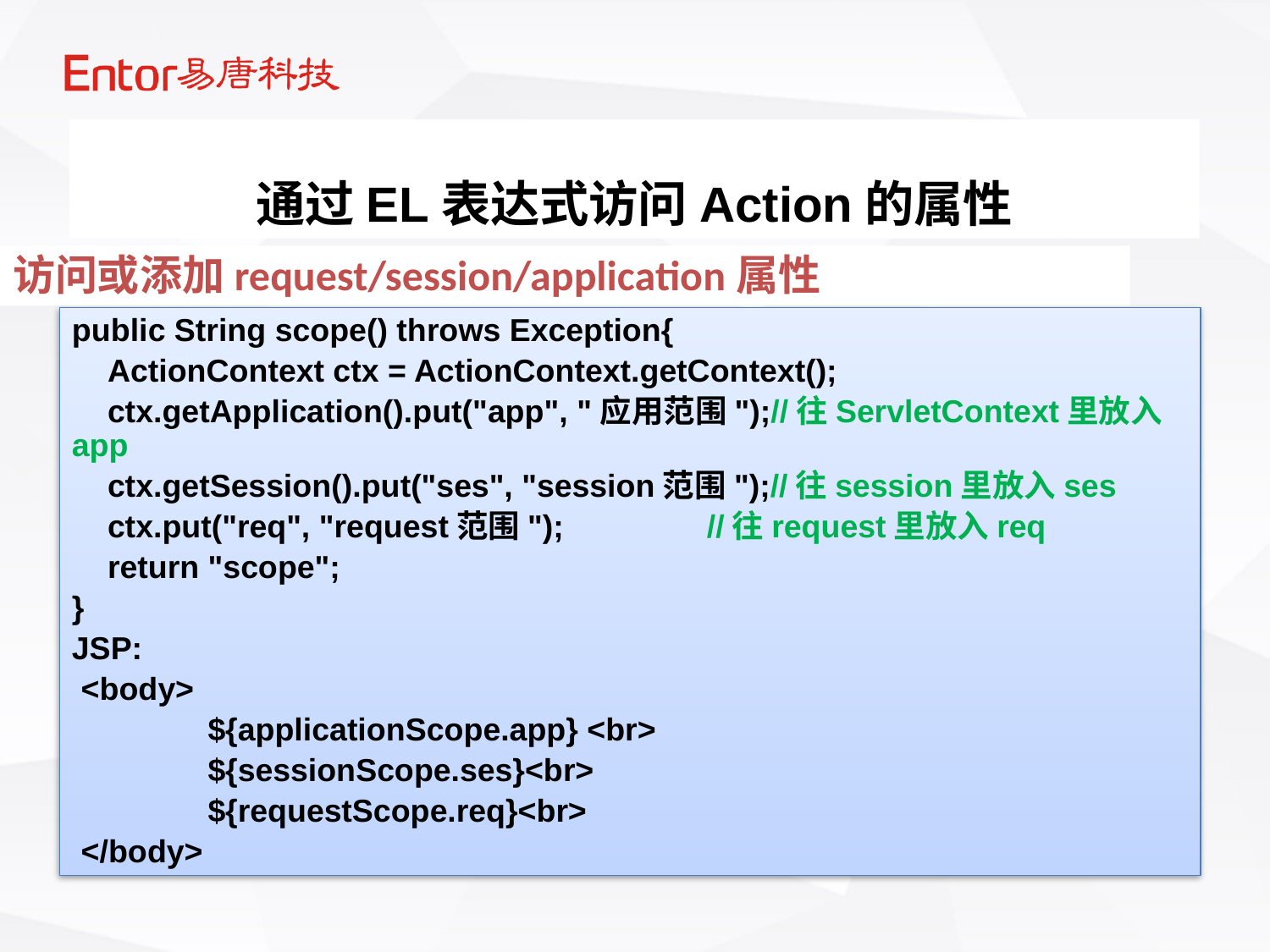

通过EL表达式访问Action的属性
访问或添加request/session/application属性
public String scope() throws Exception{
    ActionContext ctx = ActionContext.getContext();
    ctx.getApplication().put("app", "应用范围");//往ServletContext里放入app
    ctx.getSession().put("ses", "session范围");//往session里放入ses
    ctx.put("req", "request范围");		//往request里放入req
    return "scope";
}
JSP:
 <body>
   	 ${applicationScope.app} <br>
    	 ${sessionScope.ses}<br>
    	 ${requestScope.req}<br>
 </body>